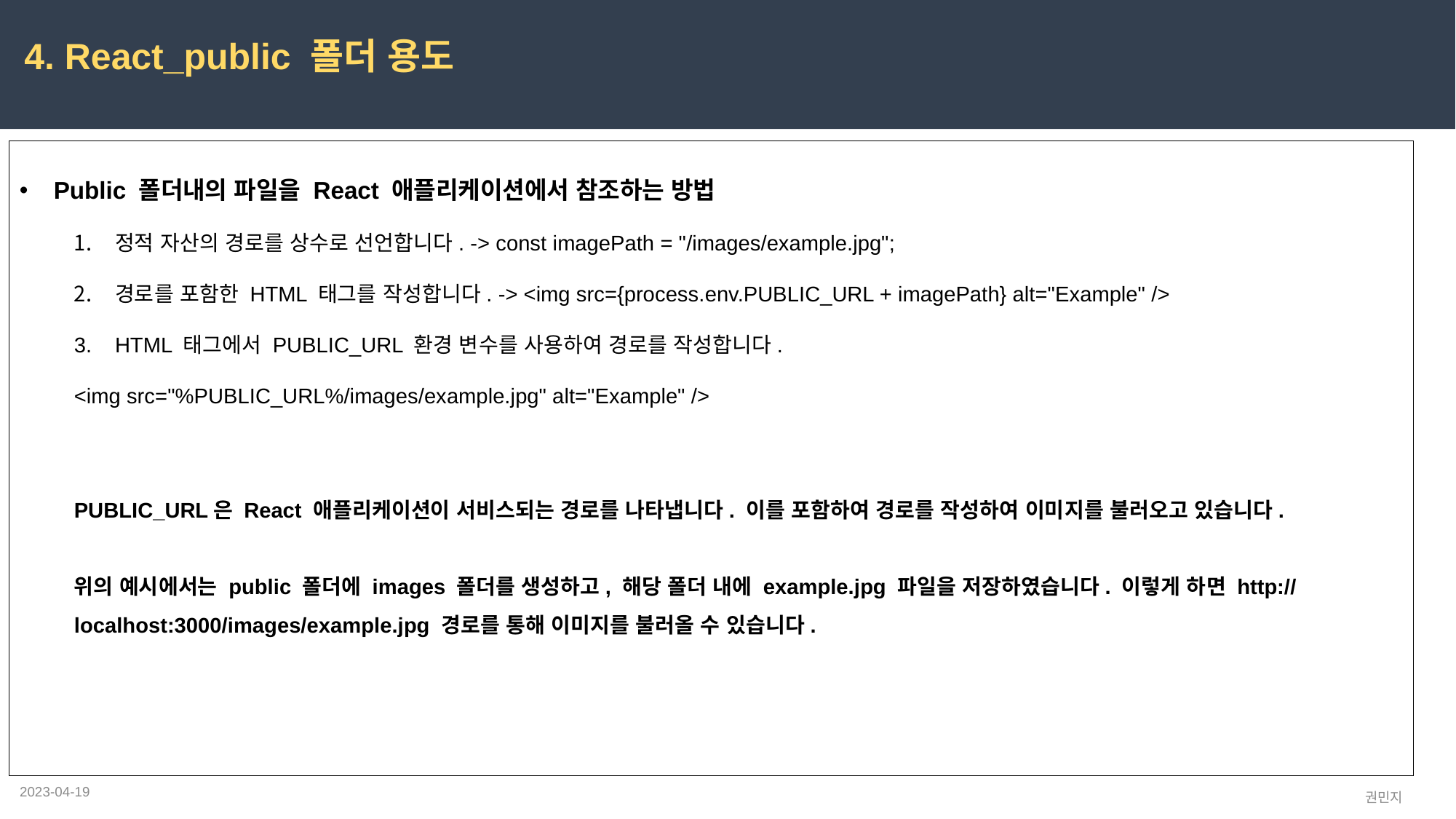

4. React_public 폴더 용도
Public 폴더내의 파일을 React 애플리케이션에서 참조하는 방법
정적 자산의 경로를 상수로 선언합니다. -> const imagePath = "/images/example.jpg";
경로를 포함한 HTML 태그를 작성합니다. -> <img src={process.env.PUBLIC_URL + imagePath} alt="Example" />
HTML 태그에서 PUBLIC_URL 환경 변수를 사용하여 경로를 작성합니다.
<img src="%PUBLIC_URL%/images/example.jpg" alt="Example" />

PUBLIC_URL은 React 애플리케이션이 서비스되는 경로를 나타냅니다. 이를 포함하여 경로를 작성하여 이미지를 불러오고 있습니다.

위의 예시에서는 public 폴더에 images 폴더를 생성하고, 해당 폴더 내에 example.jpg 파일을 저장하였습니다. 이렇게 하면 http://localhost:3000/images/example.jpg 경로를 통해 이미지를 불러올 수 있습니다.

2023-04-19
권민지